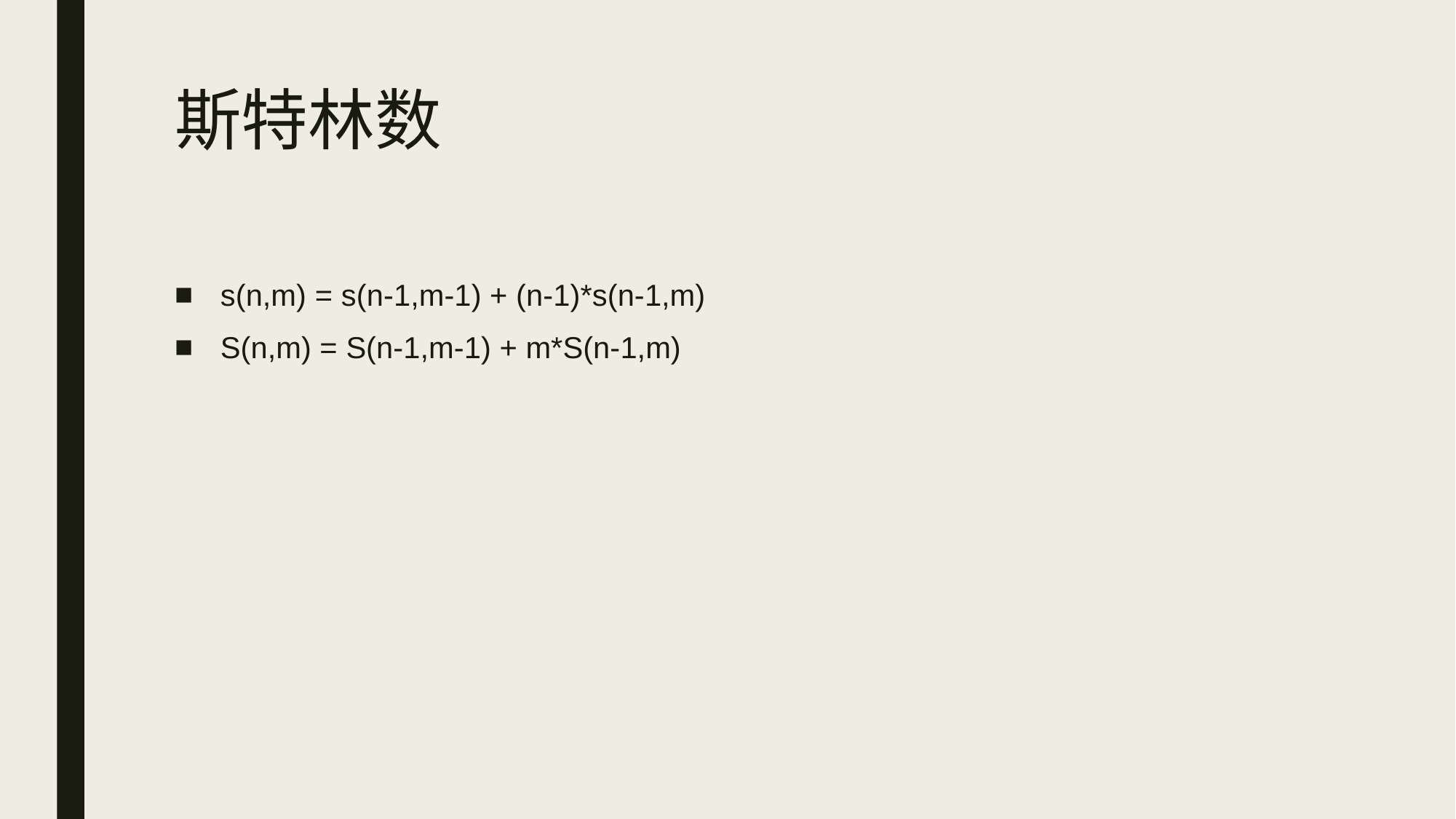

# 斯特林数
s(n,m) = s(n-1,m-1) + (n-1)*s(n-1,m)
S(n,m) = S(n-1,m-1) + m*S(n-1,m)